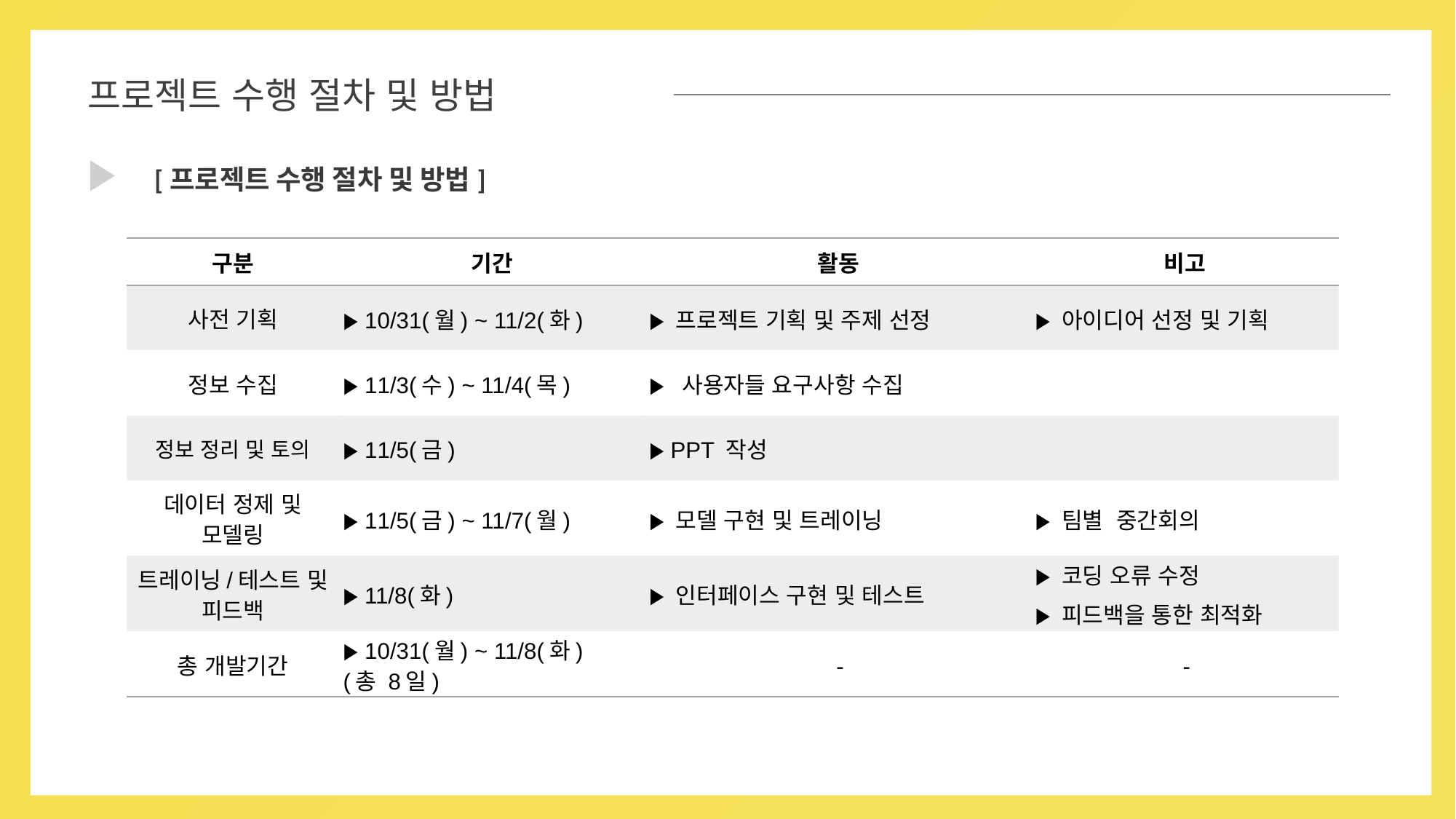

03

프로젝트 수행 절차 및 방법
▶
 [프로젝트 수행 절차 및 방법]
| 구분 | 기간 | 활동 | 비고 |
| --- | --- | --- | --- |
| 사전 기획 | ▶ 10/31(월) ~ 11/2(화) | ▶ 프로젝트 기획 및 주제 선정 | ▶ 아이디어 선정 및 기획 |
| 정보 수집 | ▶ 11/3(수) ~ 11/4(목) | ▶ 사용자들 요구사항 수집 |  |
| 정보 정리 및 토의 | ▶ 11/5(금) | ▶ PPT 작성 |  |
| 데이터 정제 및 모델링 | ▶ 11/5(금) ~ 11/7(월) | ▶ 모델 구현 및 트레이닝 | ▶ 팀별 중간회의 |
| 트레이닝/테스트 및 피드백 | ▶ 11/8(화) | ▶ 인터페이스 구현 및 테스트 | ▶ 코딩 오류 수정 ▶ 피드백을 통한 최적화 |
| 총 개발기간 | ▶ 10/31(월) ~ 11/8(화) (총 8일) | - | - |